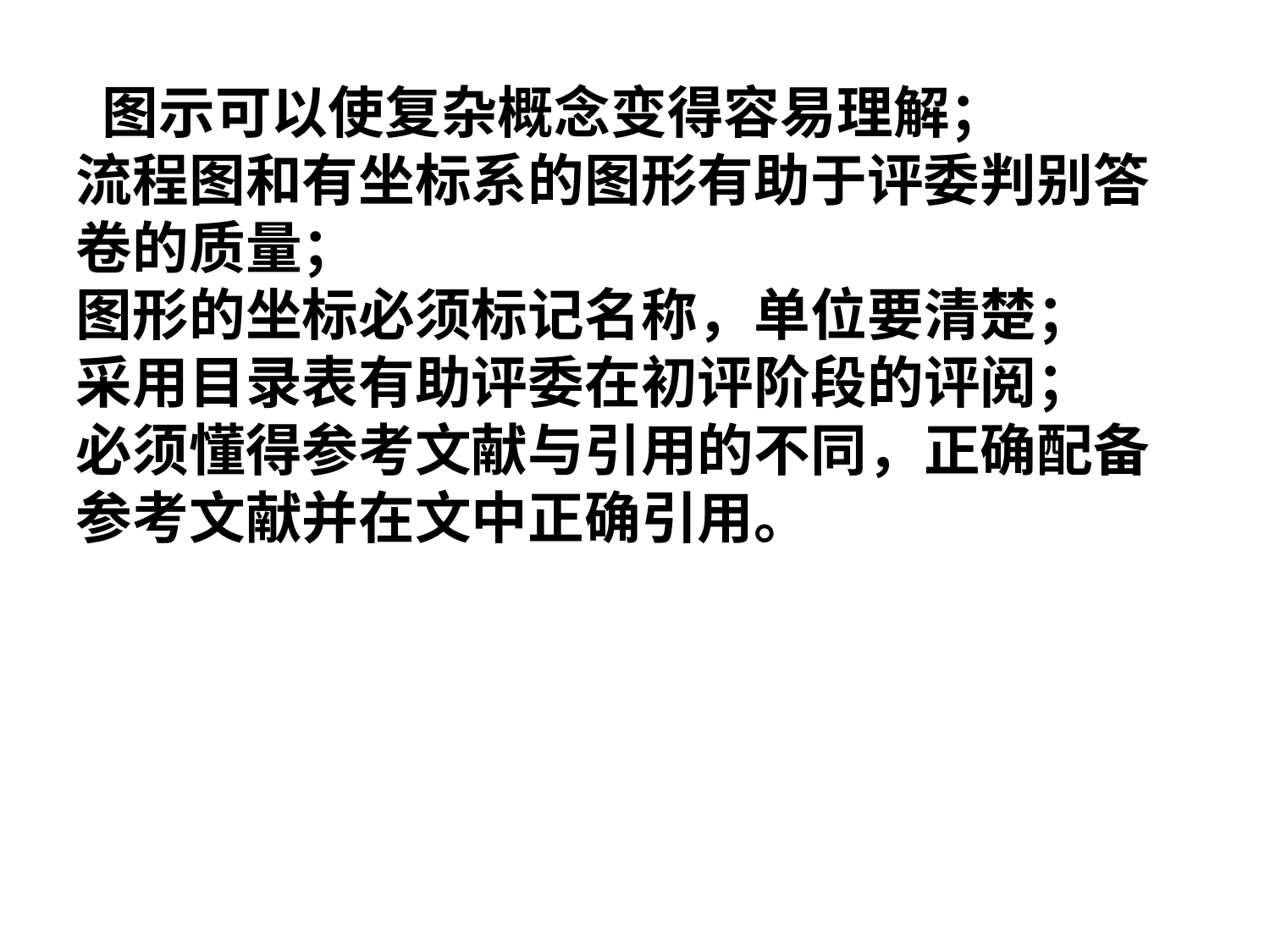

#
 图示可以使复杂概念变得容易理解；
流程图和有坐标系的图形有助于评委判别答卷的质量；
图形的坐标必须标记名称，单位要清楚；
采用目录表有助评委在初评阶段的评阅；
必须懂得参考文献与引用的不同，正确配备参考文献并在文中正确引用。